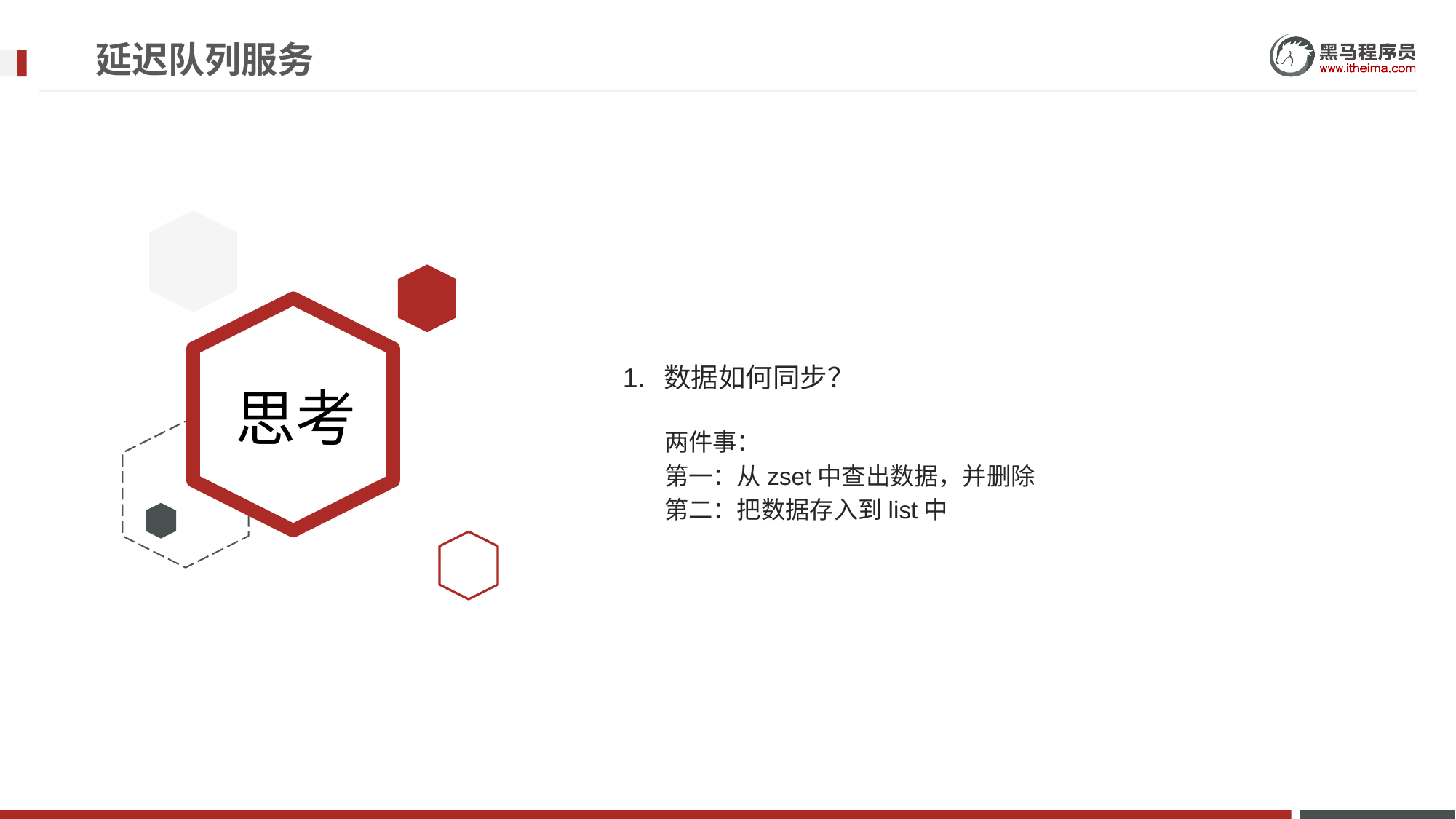

# 延迟队列服务
数据如何同步？
两件事：
第一：从zset中查出数据，并删除
第二：把数据存入到list中